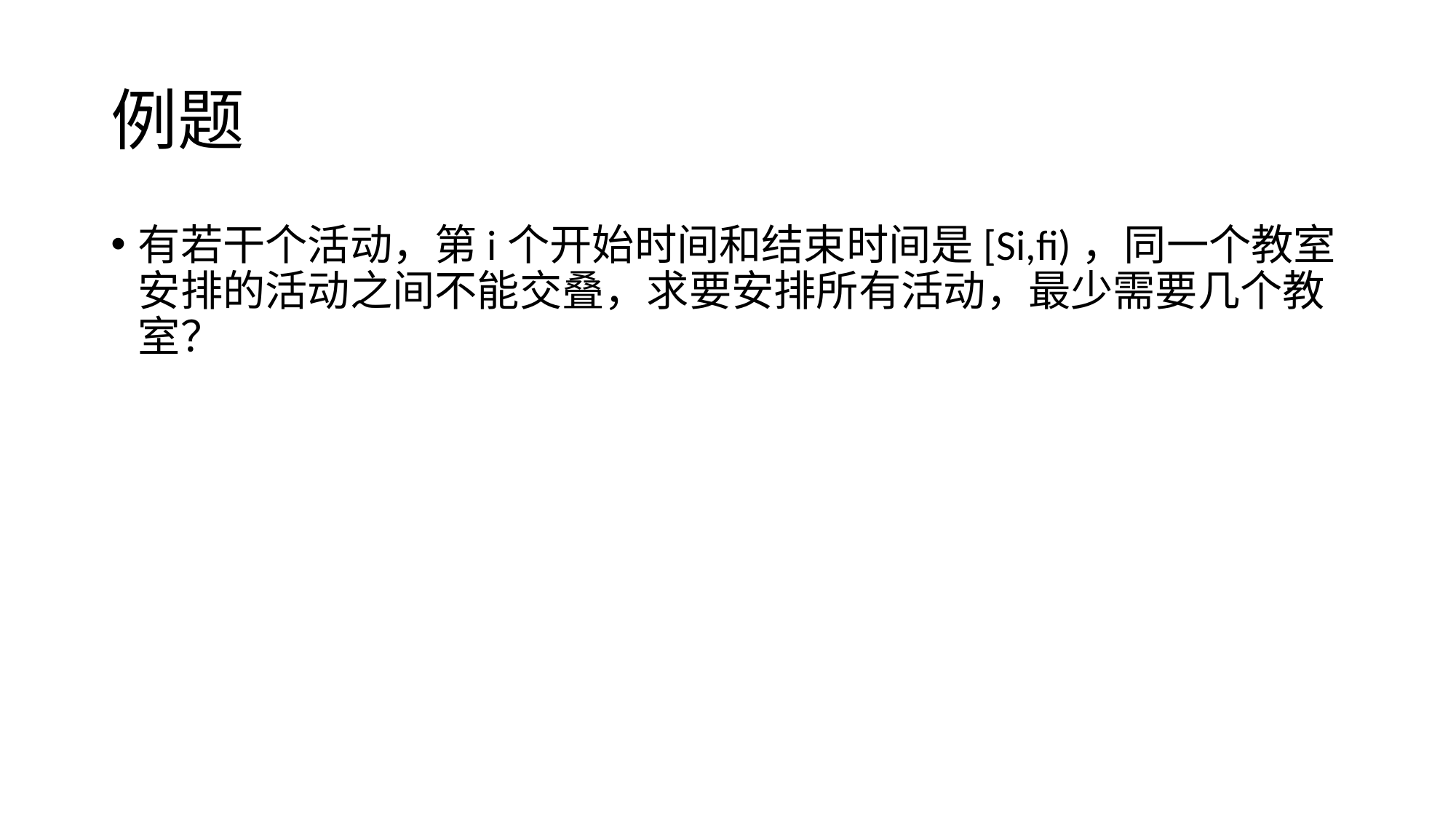

# 例题
有若干个活动，第i个开始时间和结束时间是[Si,fi)，同一个教室安排的活动之间不能交叠，求要安排所有活动，最少需要几个教室？